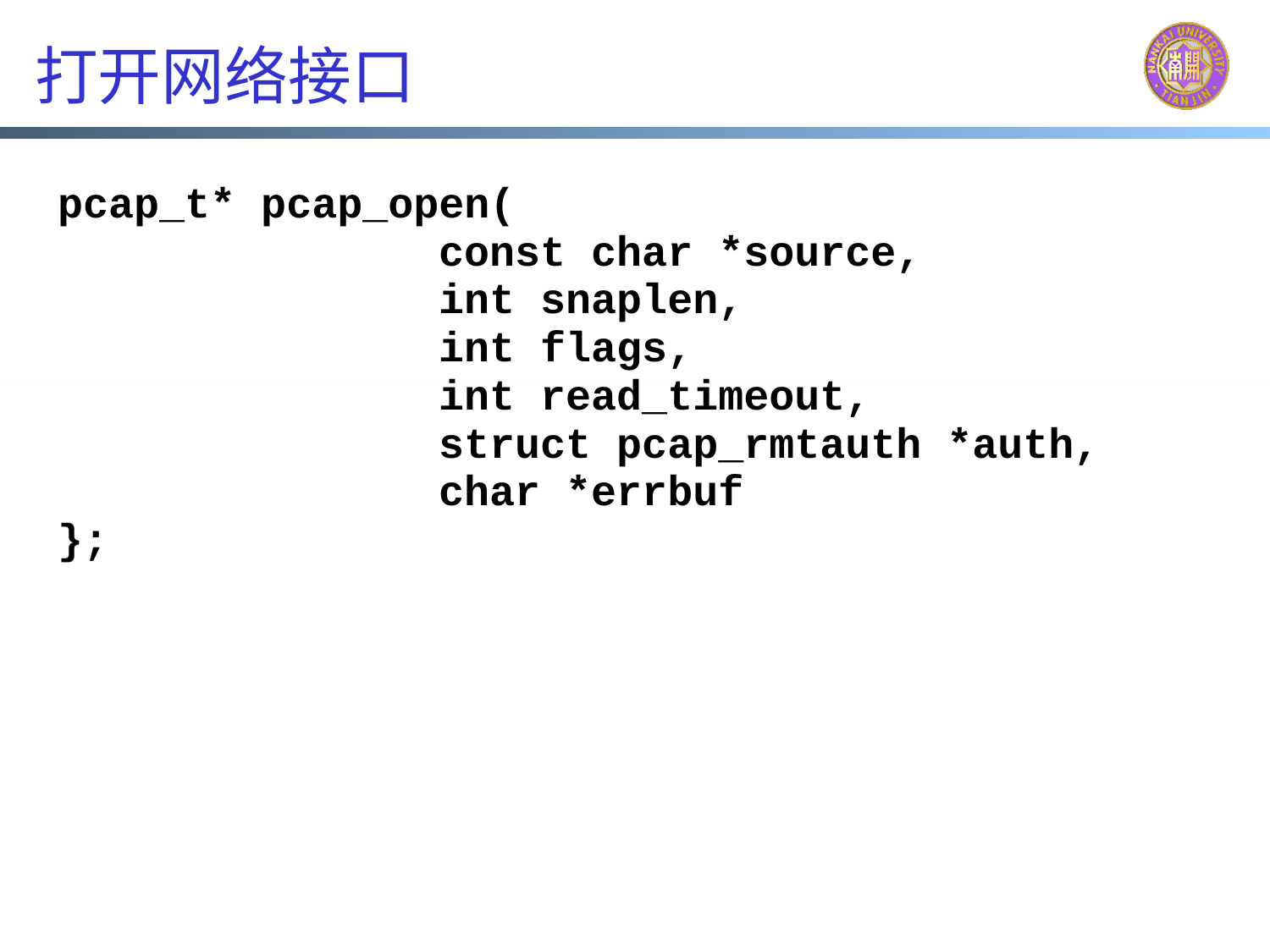

# 打开网络接口
| pcap\_t\* pcap\_open( const char \*source, int snaplen, int flags, int read\_timeout, struct pcap\_rmtauth \*auth, char \*errbuf }; |
| --- |